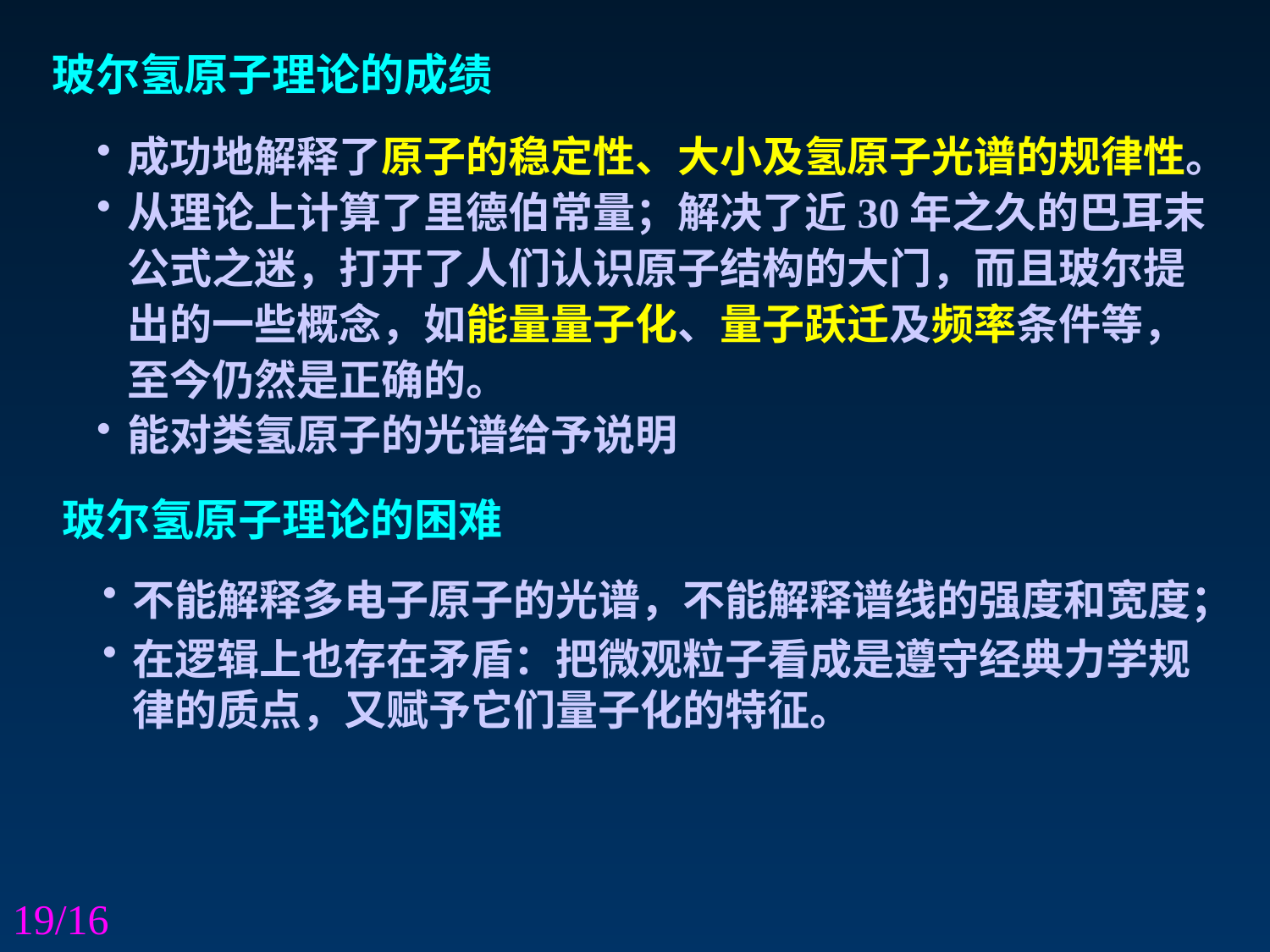

玻尔氢原子理论的成绩
成功地解释了原子的稳定性、大小及氢原子光谱的规律性。
从理论上计算了里德伯常量；解决了近30年之久的巴耳末公式之迷，打开了人们认识原子结构的大门，而且玻尔提出的一些概念，如能量量子化、量子跃迁及频率条件等，至今仍然是正确的。
能对类氢原子的光谱给予说明
玻尔氢原子理论的困难
不能解释多电子原子的光谱，不能解释谱线的强度和宽度；
在逻辑上也存在矛盾：把微观粒子看成是遵守经典力学规律的质点，又赋予它们量子化的特征。
19/16